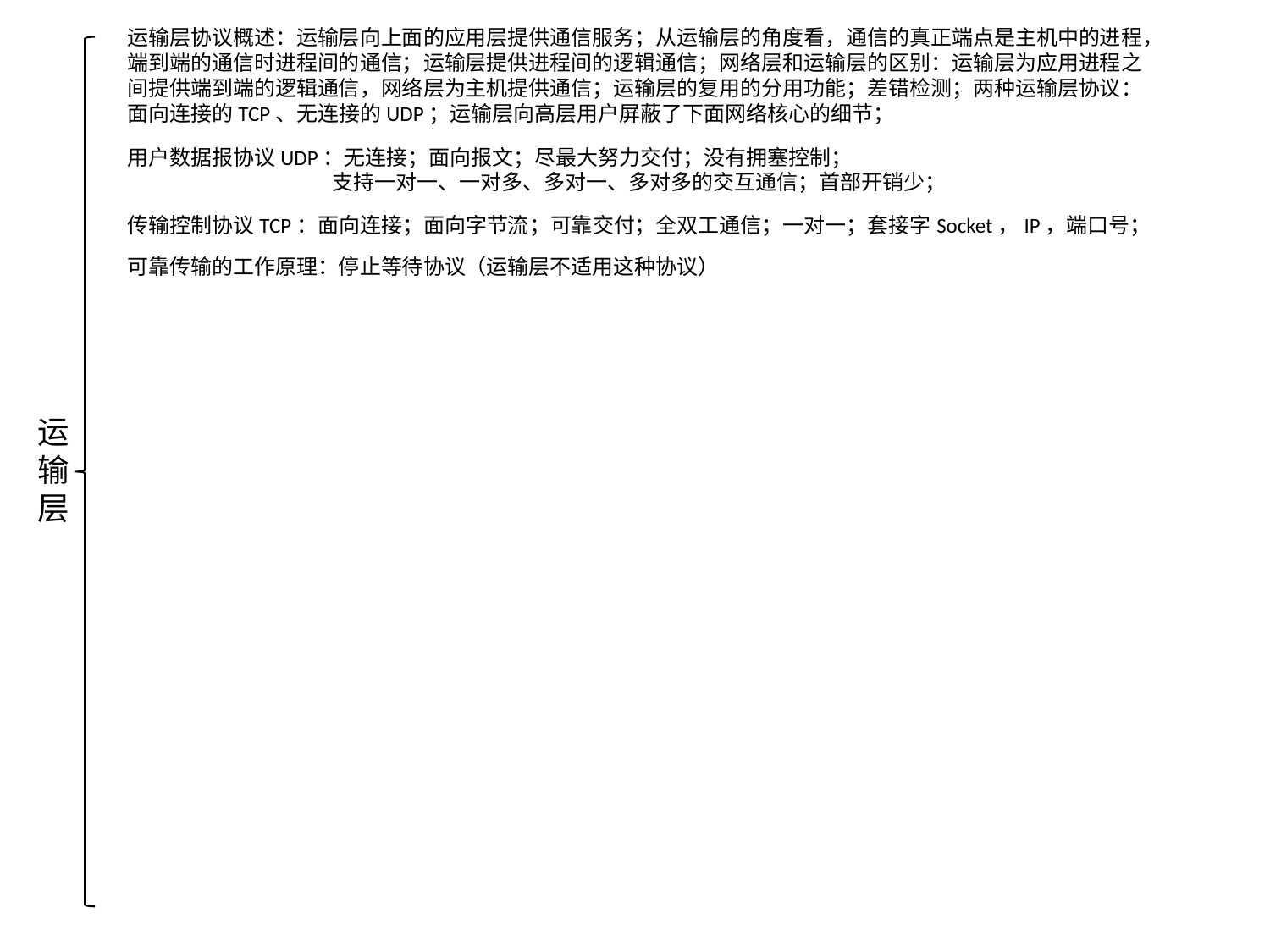

运输层协议概述：运输层向上面的应用层提供通信服务；从运输层的角度看，通信的真正端点是主机中的进程，端到端的通信时进程间的通信；运输层提供进程间的逻辑通信；网络层和运输层的区别：运输层为应用进程之间提供端到端的逻辑通信，网络层为主机提供通信；运输层的复用的分用功能；差错检测；两种运输层协议：面向连接的TCP、无连接的UDP；运输层向高层用户屏蔽了下面网络核心的细节；

用户数据报协议UDP：无连接；面向报文；尽最大努力交付；没有拥塞控制；
                                           支持一对一、一对多、多对一、多对多的交互通信；首部开销少；
传输控制协议TCP：面向连接；面向字节流；可靠交付；全双工通信；一对一；套接字Socket，IP，端口号；
可靠传输的工作原理：停止等待协议（运输层不适用这种协议）
运
输
层